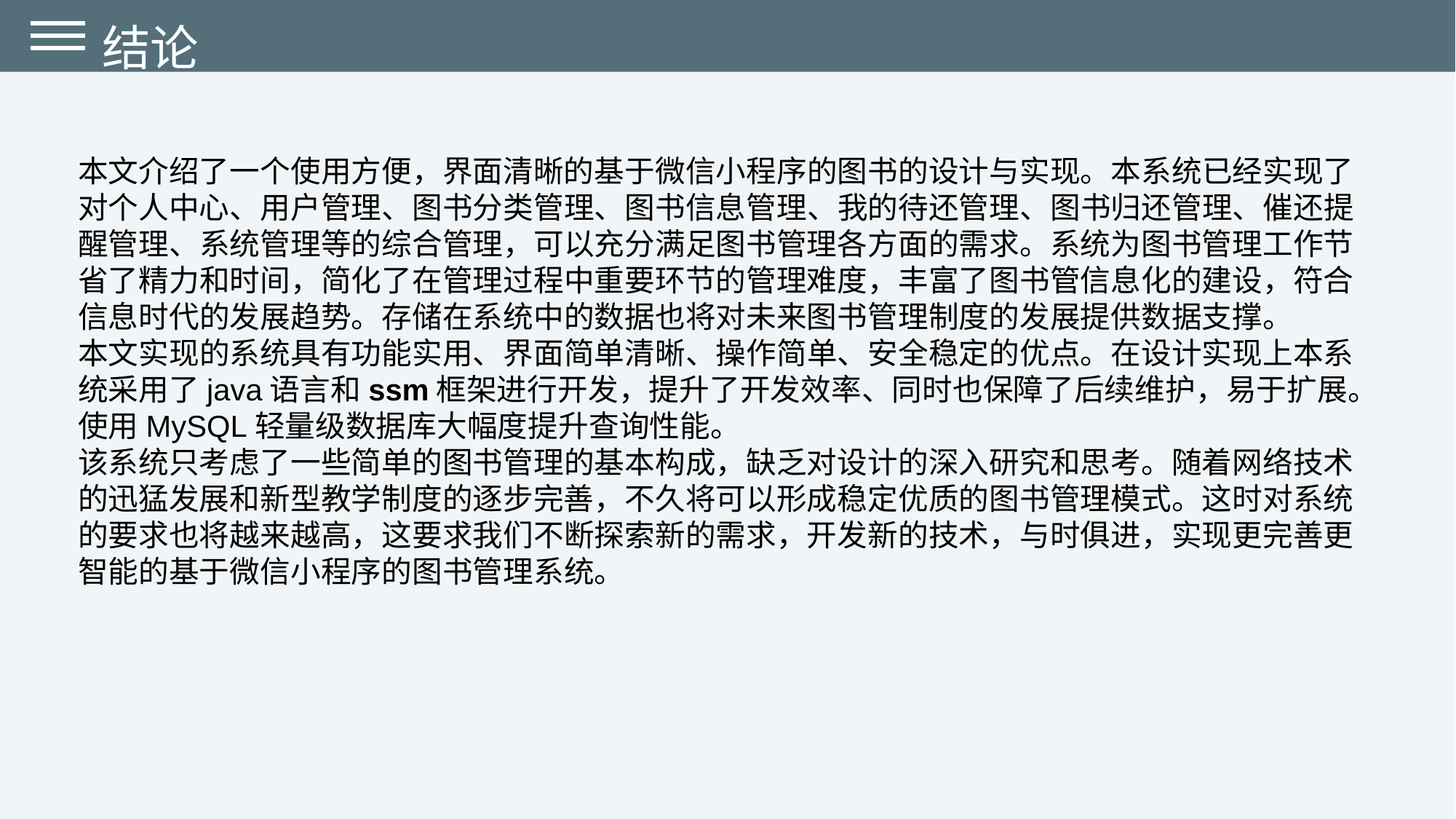

结论

本文介绍了一个使用方便，界面清晰的基于微信小程序的图书的设计与实现。本系统已经实现了对个人中心、用户管理、图书分类管理、图书信息管理、我的待还管理、图书归还管理、催还提醒管理、系统管理等的综合管理，可以充分满足图书管理各方面的需求。系统为图书管理工作节省了精力和时间，简化了在管理过程中重要环节的管理难度，丰富了图书管信息化的建设，符合信息时代的发展趋势。存储在系统中的数据也将对未来图书管理制度的发展提供数据支撑。
本文实现的系统具有功能实用、界面简单清晰、操作简单、安全稳定的优点。在设计实现上本系统采用了java语言和ssm框架进行开发，提升了开发效率、同时也保障了后续维护，易于扩展。使用MySQL轻量级数据库大幅度提升查询性能。
该系统只考虑了一些简单的图书管理的基本构成，缺乏对设计的深入研究和思考。随着网络技术的迅猛发展和新型教学制度的逐步完善，不久将可以形成稳定优质的图书管理模式。这时对系统的要求也将越来越高，这要求我们不断探索新的需求，开发新的技术，与时俱进，实现更完善更智能的基于微信小程序的图书管理系统。